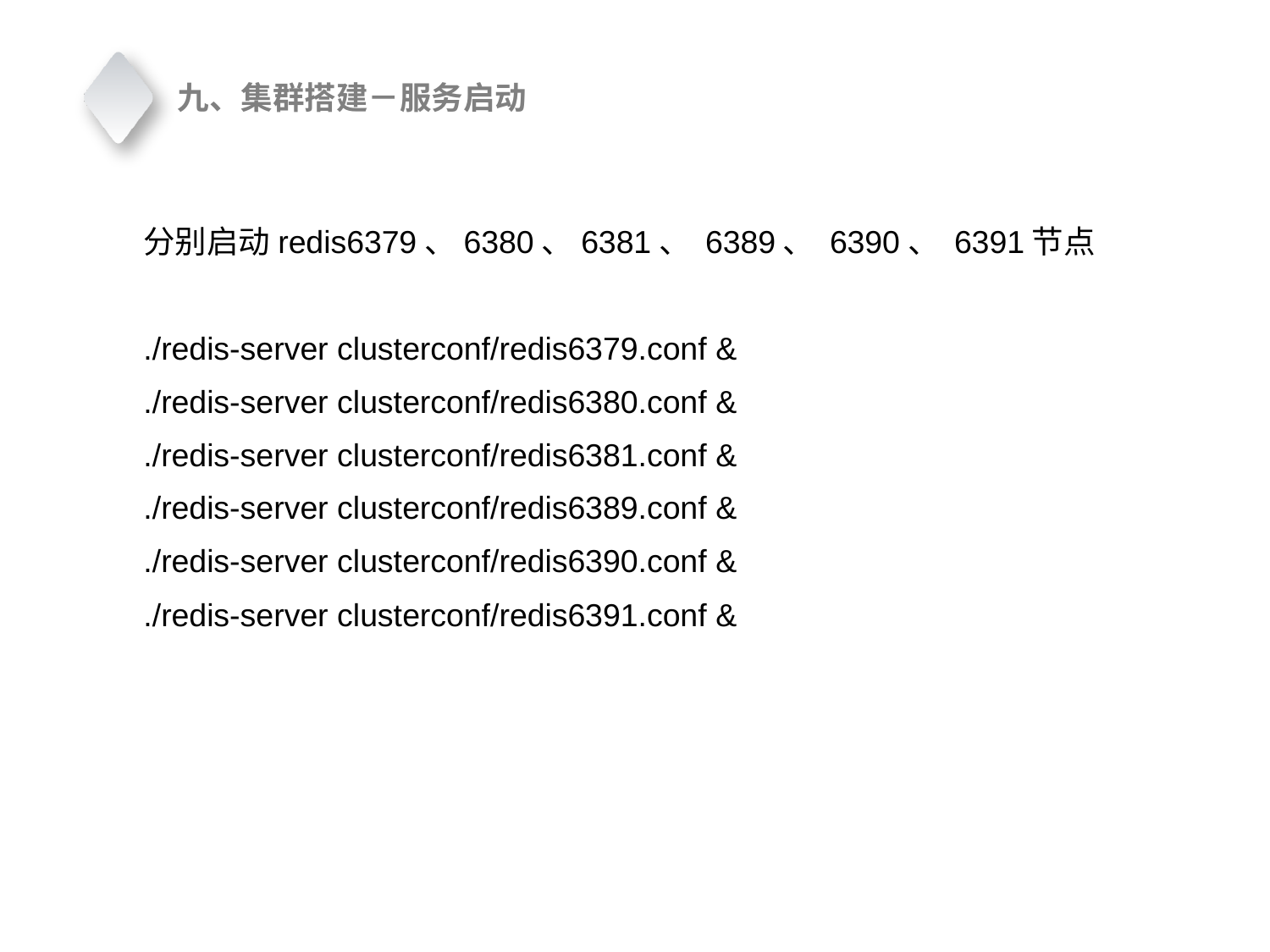

九、集群搭建－服务启动

分别启动redis6379、6380、6381、 6389、 6390、 6391节点

./redis-server clusterconf/redis6379.conf &
./redis-server clusterconf/redis6380.conf &
./redis-server clusterconf/redis6381.conf &
./redis-server clusterconf/redis6389.conf &
./redis-server clusterconf/redis6390.conf &
./redis-server clusterconf/redis6391.conf &